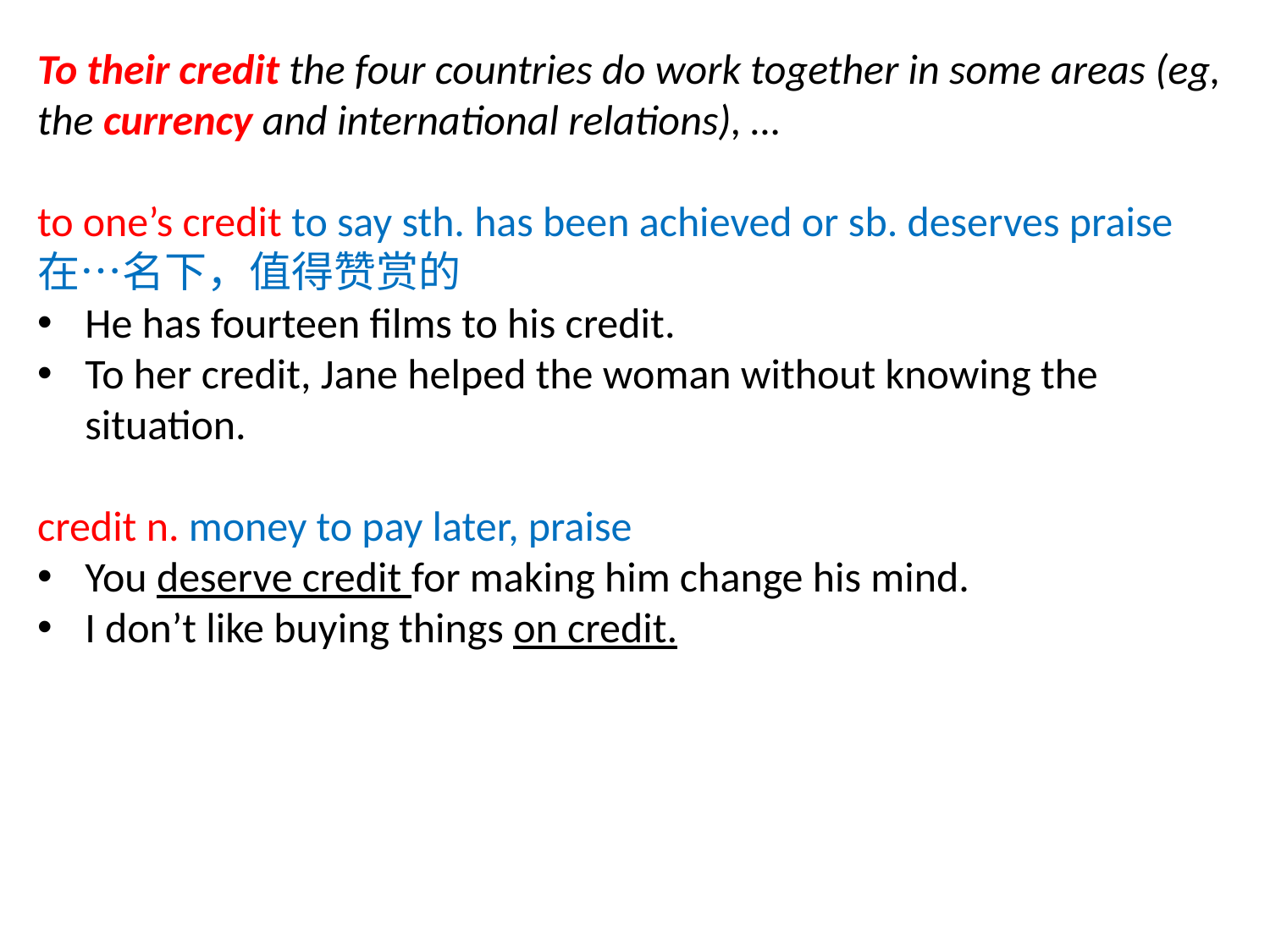

To their credit the four countries do work together in some areas (eg, the currency and international relations), …

to one’s credit to say sth. has been achieved or sb. deserves praise在…名下，值得赞赏的
He has fourteen films to his credit.
To her credit, Jane helped the woman without knowing the situation.

credit n. money to pay later, praise
You deserve credit for making him change his mind.
I don’t like buying things on credit.